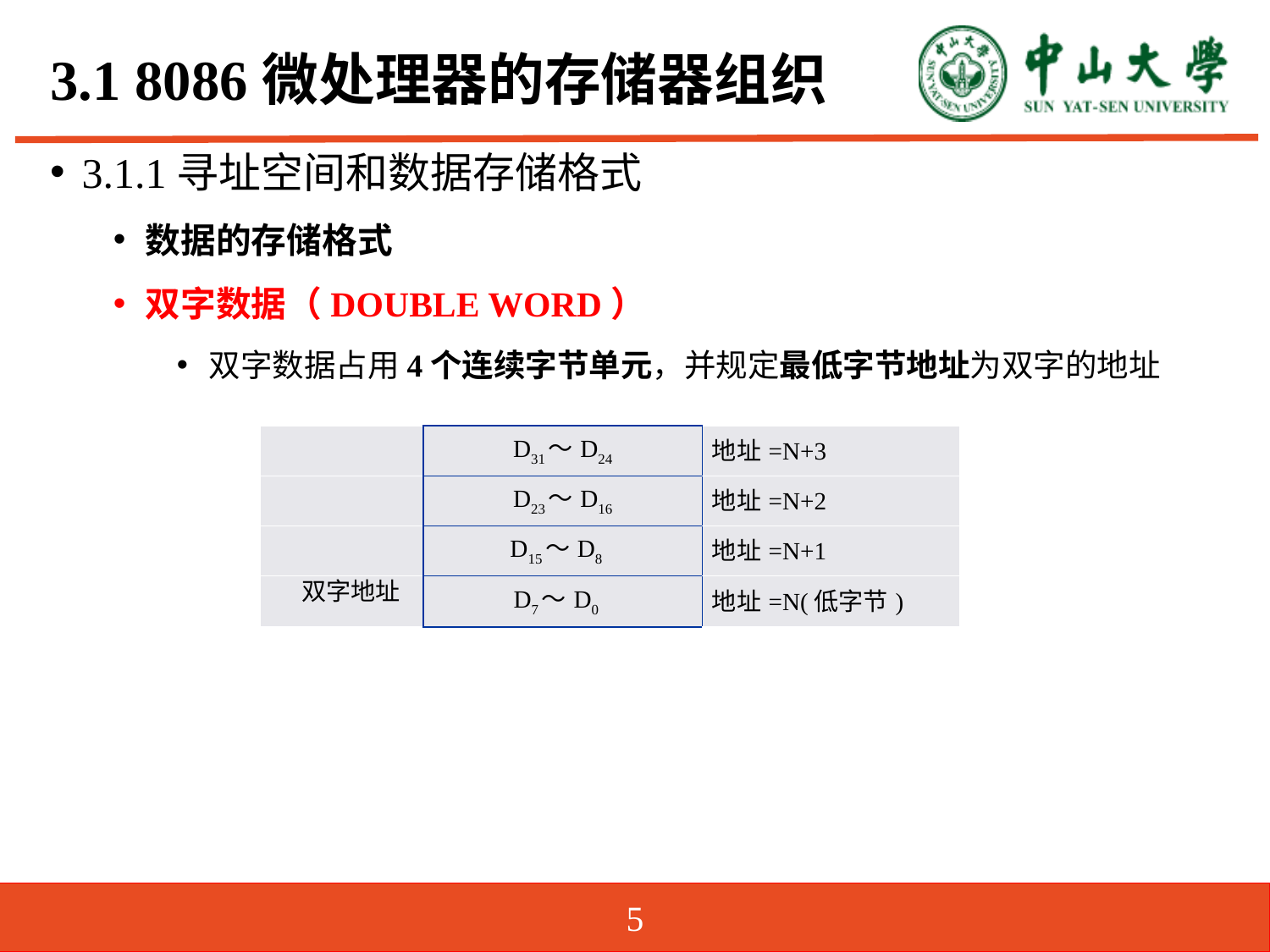

# 3.1 8086微处理器的存储器组织
3.1.1寻址空间和数据存储格式
数据的存储格式
双字数据（DOUBLE WORD）
双字数据占用4个连续字节单元，并规定最低字节地址为双字的地址

|  | D31～D24 | 地址=N+3 |
| --- | --- | --- |
|  | D23～D16 | 地址=N+2 |
|  | D15～D8 | 地址=N+1 |
| 双字地址 | D7～D0 | 地址=N(低字节) |
5